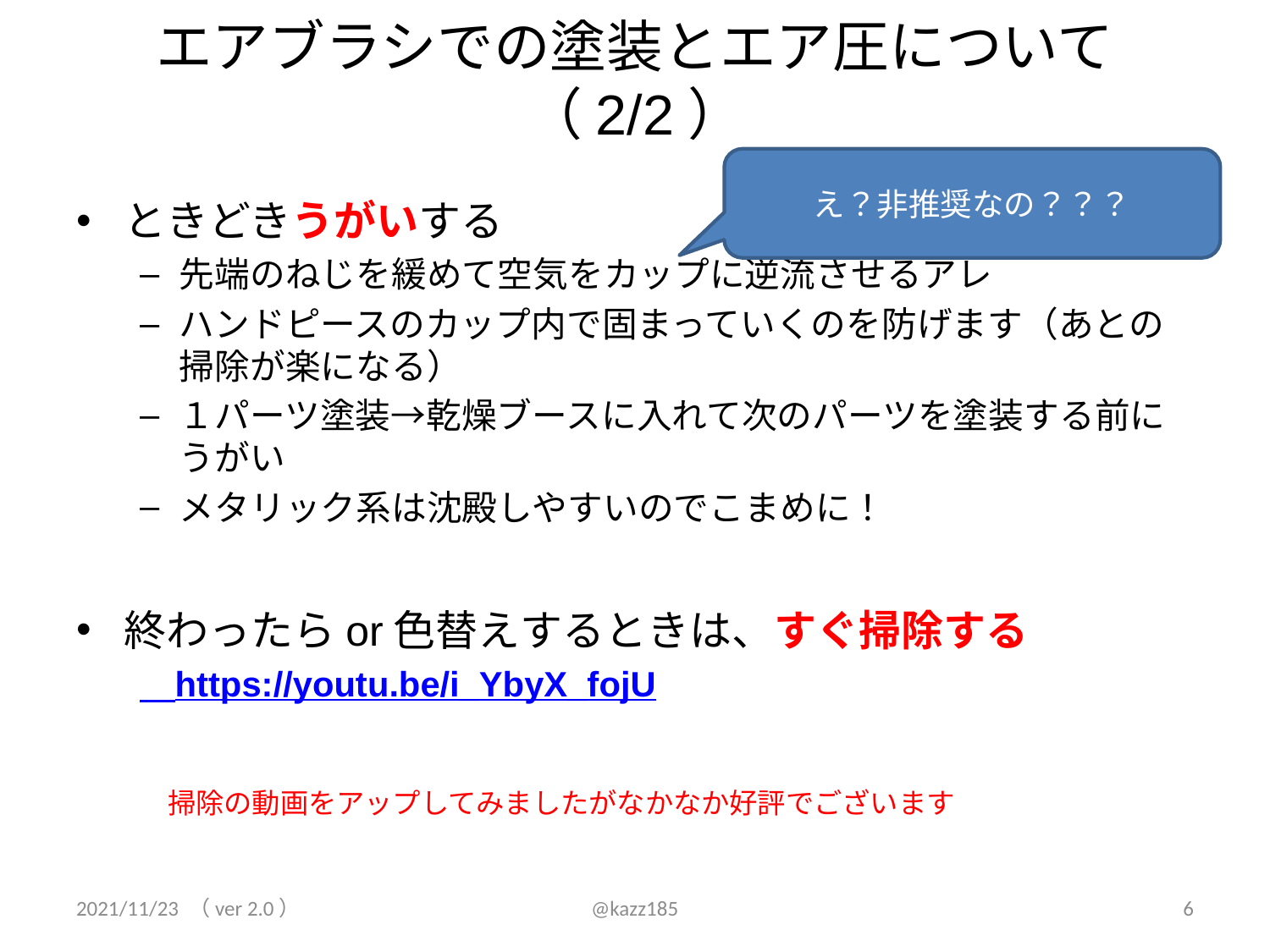

# エアブラシでの塗装とエア圧について（2/2）

ときどきうがいする
先端のねじを緩めて空気をカップに逆流させるアレ
ハンドピースのカップ内で固まっていくのを防げます（あとの掃除が楽になる）
１パーツ塗装→乾燥ブースに入れて次のパーツを塗装する前にうがい
メタリック系は沈殿しやすいのでこまめに！

終わったらor色替えするときは、すぐ掃除する
　https://youtu.be/i_YbyX_fojU

　掃除の動画をアップしてみましたがなかなか好評でございます
え？非推奨なの？？？
2021/11/23 （ver 2.0）
@kazz185
6